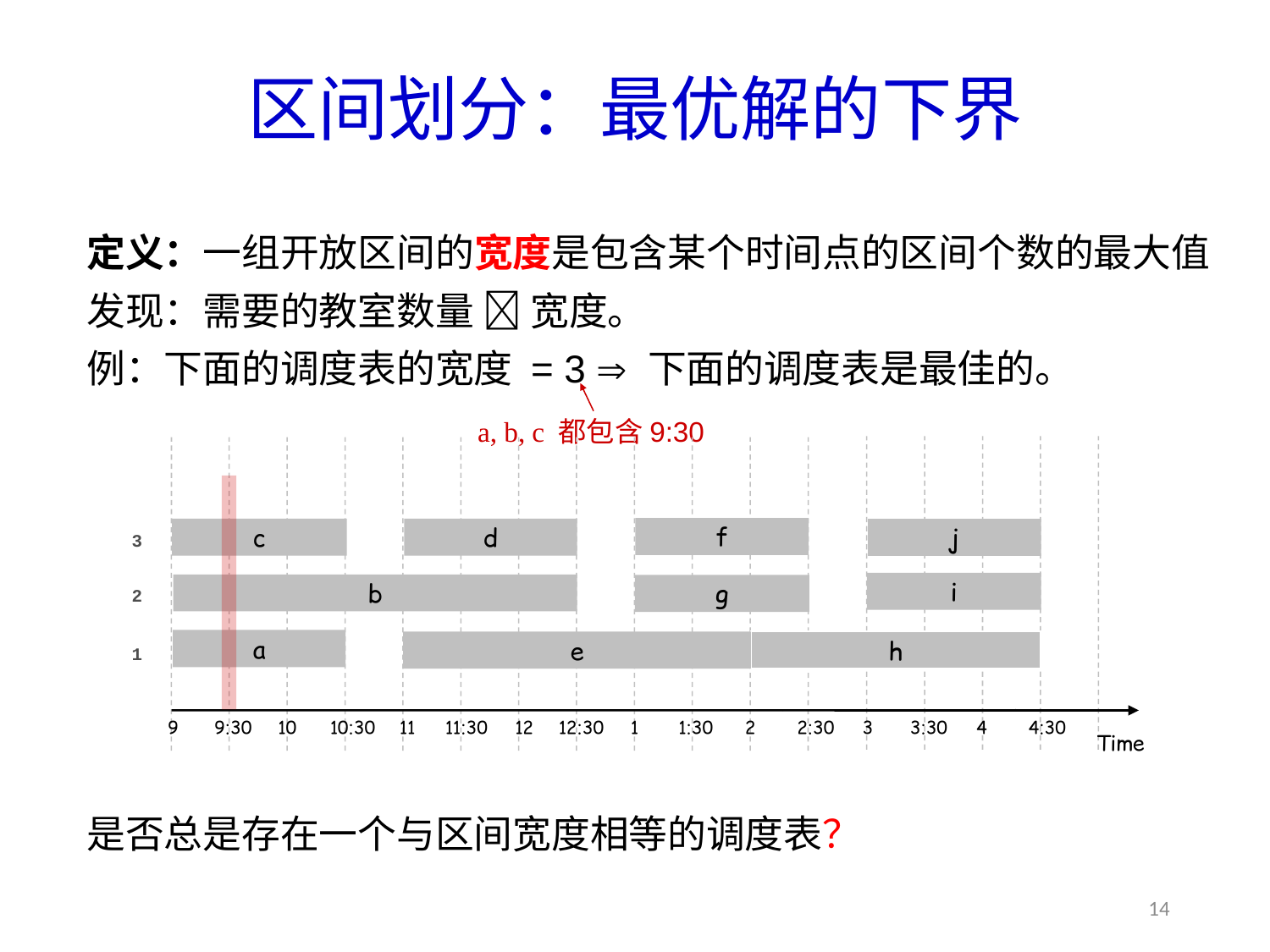

# 区间划分：最优解的下界
定义：一组开放区间的宽度是包含某个时间点的区间个数的最大值
发现：需要的教室数量 ≥ 宽度。
例：下面的调度表的宽度 = 3 ⇒ 下面的调度表是最佳的。

是否总是存在一个与区间宽度相等的调度表？

a, b, c 都包含9:30

f
c
d
j
3
i
b
g
2
a
h
e
1
3
3:30
4

4:30
9

9:30
10
10:30
11
11:30
12
12:30
1
1:30
2

2:30

Time
14